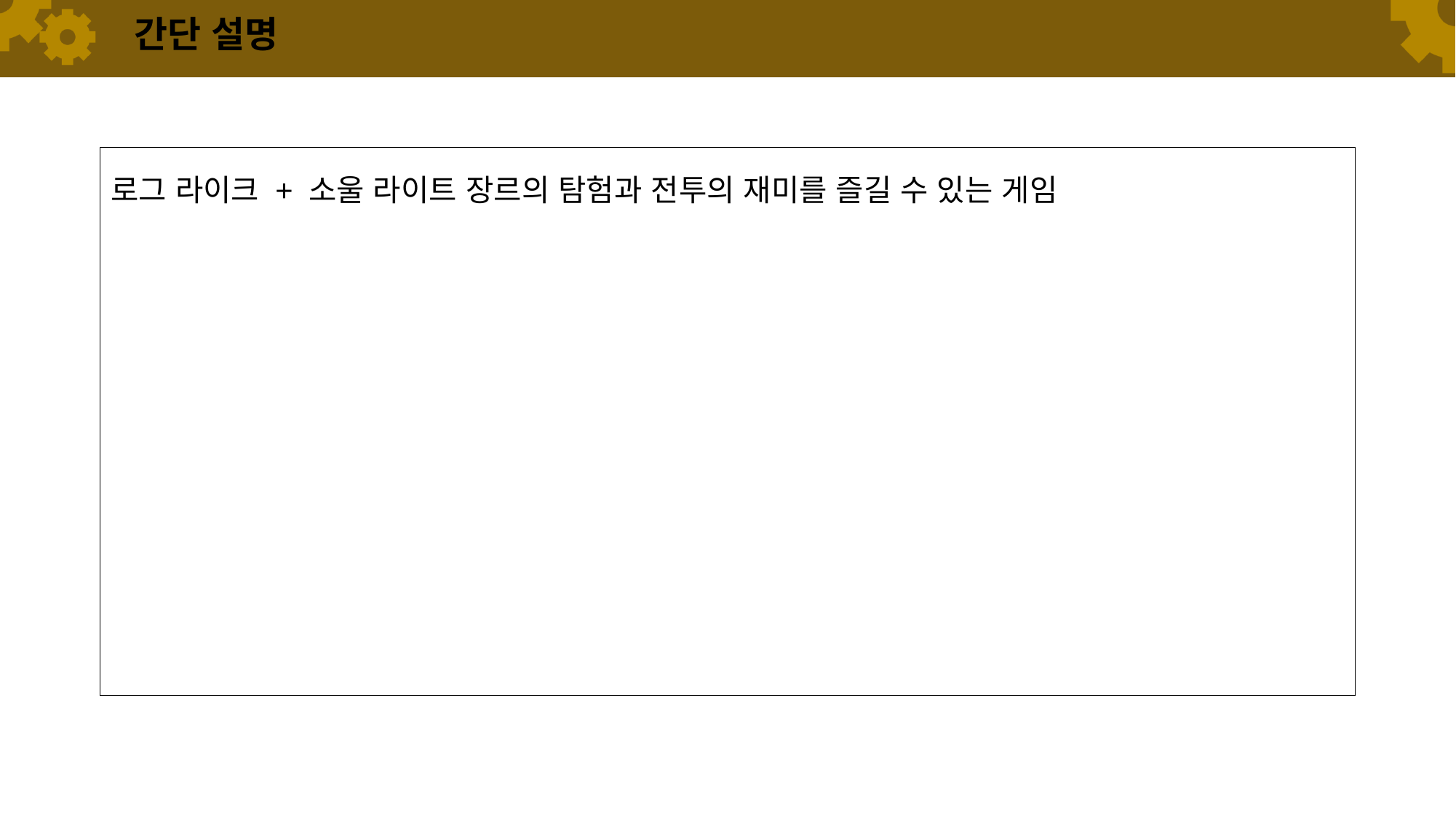

# 간단 설명
로그 라이크 + 소울 라이트 장르의 탐험과 전투의 재미를 즐길 수 있는 게임